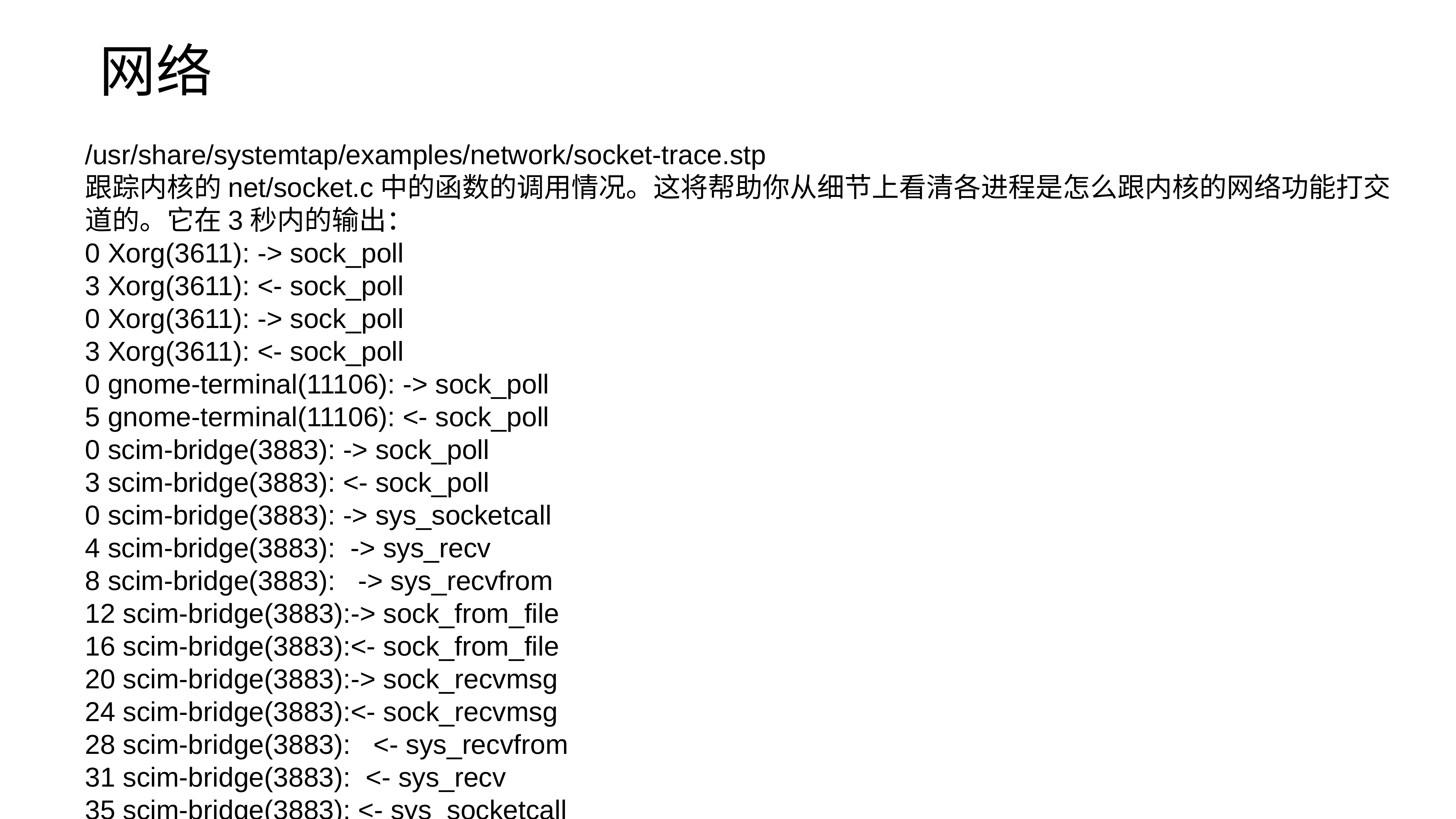

网络
/usr/share/systemtap/examples/network/socket-trace.stp
跟踪内核的net/socket.c中的函数的调用情况。这将帮助你从细节上看清各进程是怎么跟内核的网络功能打交道的。它在3秒内的输出：
0 Xorg(3611): -> sock_poll
3 Xorg(3611): <- sock_poll
0 Xorg(3611): -> sock_poll
3 Xorg(3611): <- sock_poll
0 gnome-terminal(11106): -> sock_poll
5 gnome-terminal(11106): <- sock_poll
0 scim-bridge(3883): -> sock_poll
3 scim-bridge(3883): <- sock_poll
0 scim-bridge(3883): -> sys_socketcall
4 scim-bridge(3883):  -> sys_recv
8 scim-bridge(3883):   -> sys_recvfrom
12 scim-bridge(3883):-> sock_from_file
16 scim-bridge(3883):<- sock_from_file
20 scim-bridge(3883):-> sock_recvmsg
24 scim-bridge(3883):<- sock_recvmsg
28 scim-bridge(3883):   <- sys_recvfrom
31 scim-bridge(3883):  <- sys_recv
35 scim-bridge(3883): <- sys_socketcall